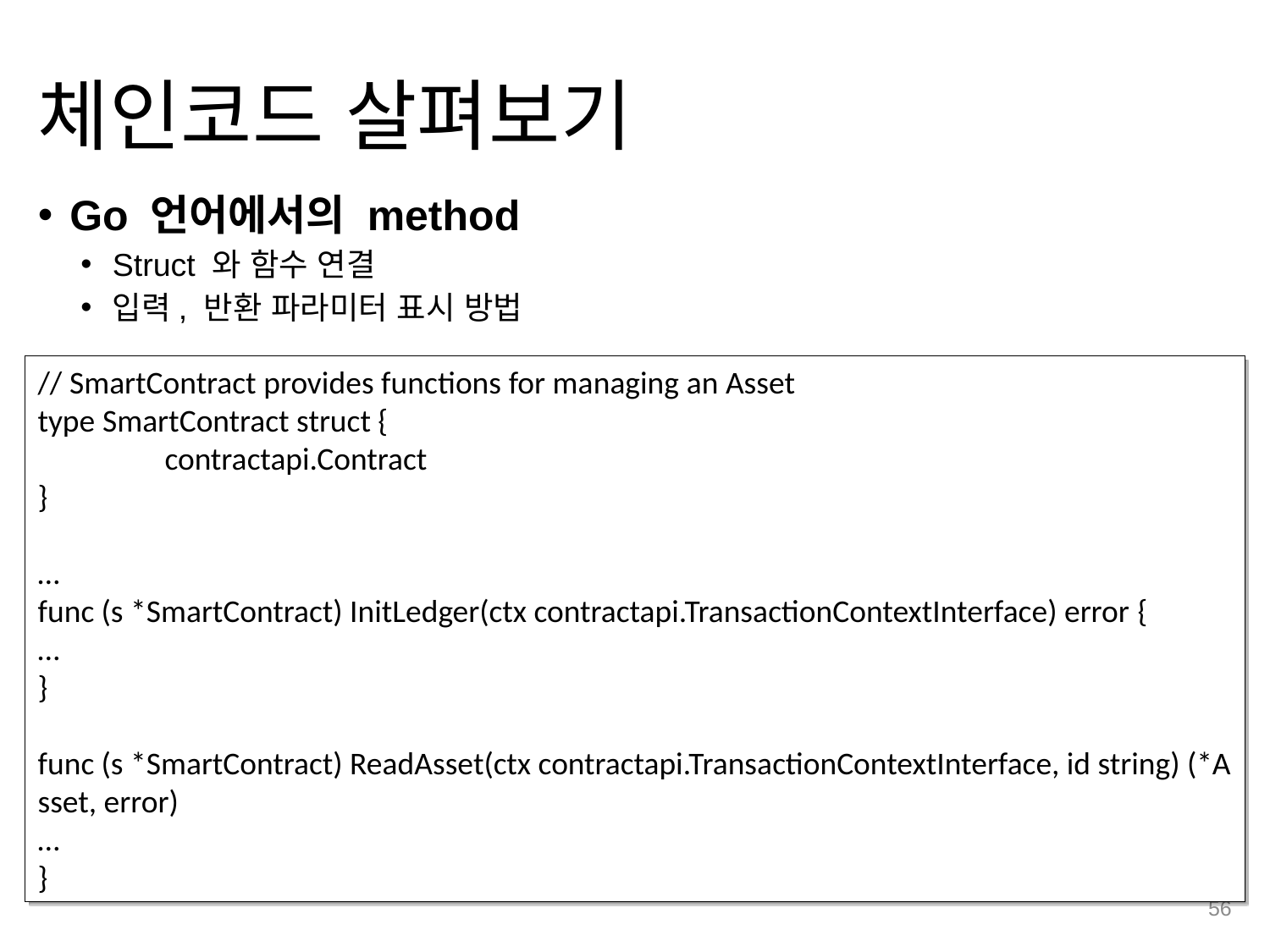

# 체인코드 살펴보기
Go 언어에서의 method
Struct 와 함수 연결
입력, 반환 파라미터 표시 방법
// SmartContract provides functions for managing an Asset
type SmartContract struct {
	contractapi.Contract
}

…
func (s *SmartContract) InitLedger(ctx contractapi.TransactionContextInterface) error {
…
}

func (s *SmartContract) ReadAsset(ctx contractapi.TransactionContextInterface, id string) (*Asset, error)
…
}
56